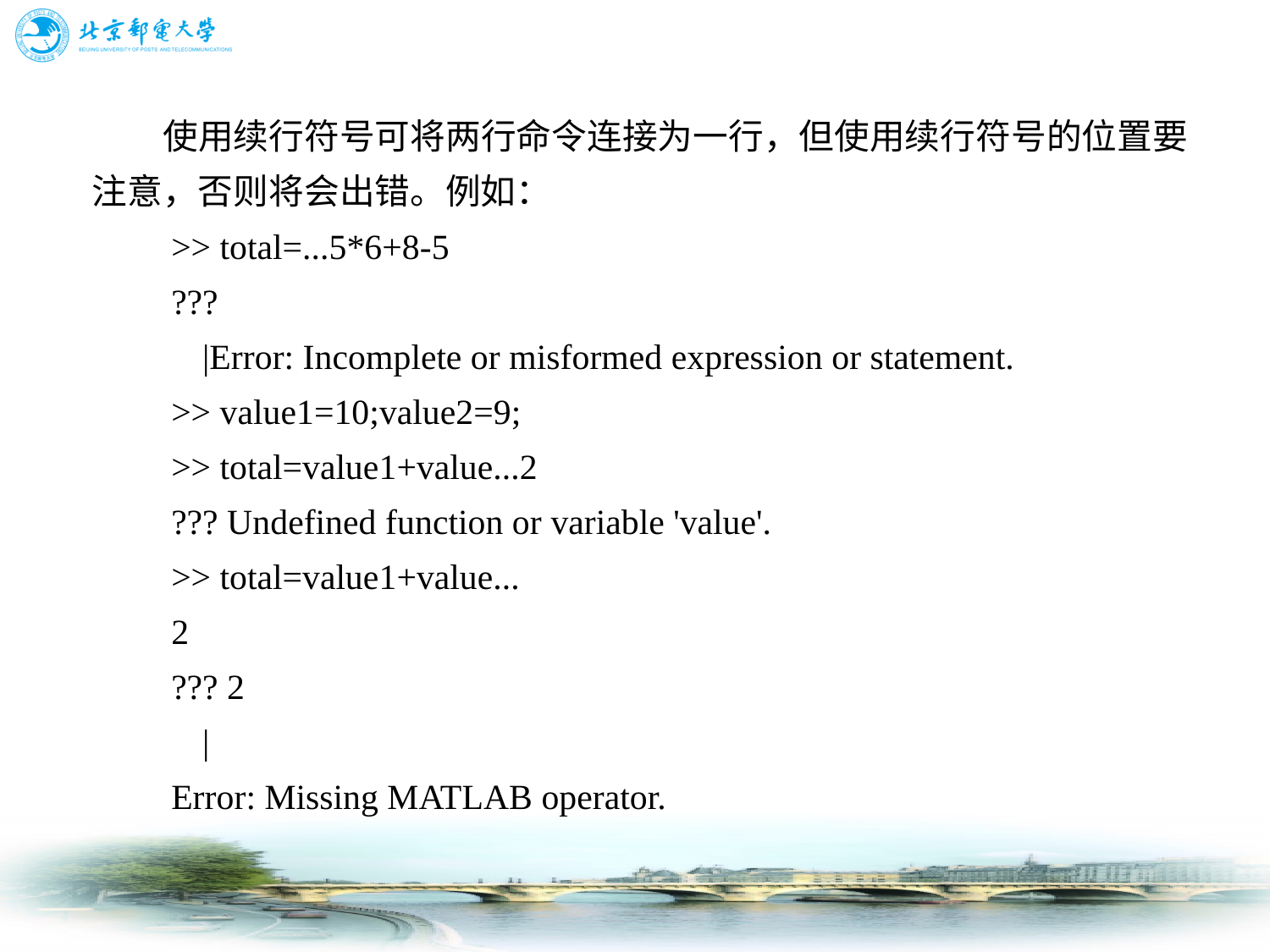

# 使用续行符号可将两行命令连接为一行，但使用续行符号的位置要注意，否则将会出错。例如： 　　>> total=...5*6+8-5 　　??? 　　    |Error: Incomplete or misformed expression or statement. 　　>> value1=10;value2=9; 　　>> total=value1+value...2 　　??? Undefined function or variable 'value'. 　　>> total=value1+value... 　　2 　　??? 2 　　    | 　　Error: Missing MATLAB operator.